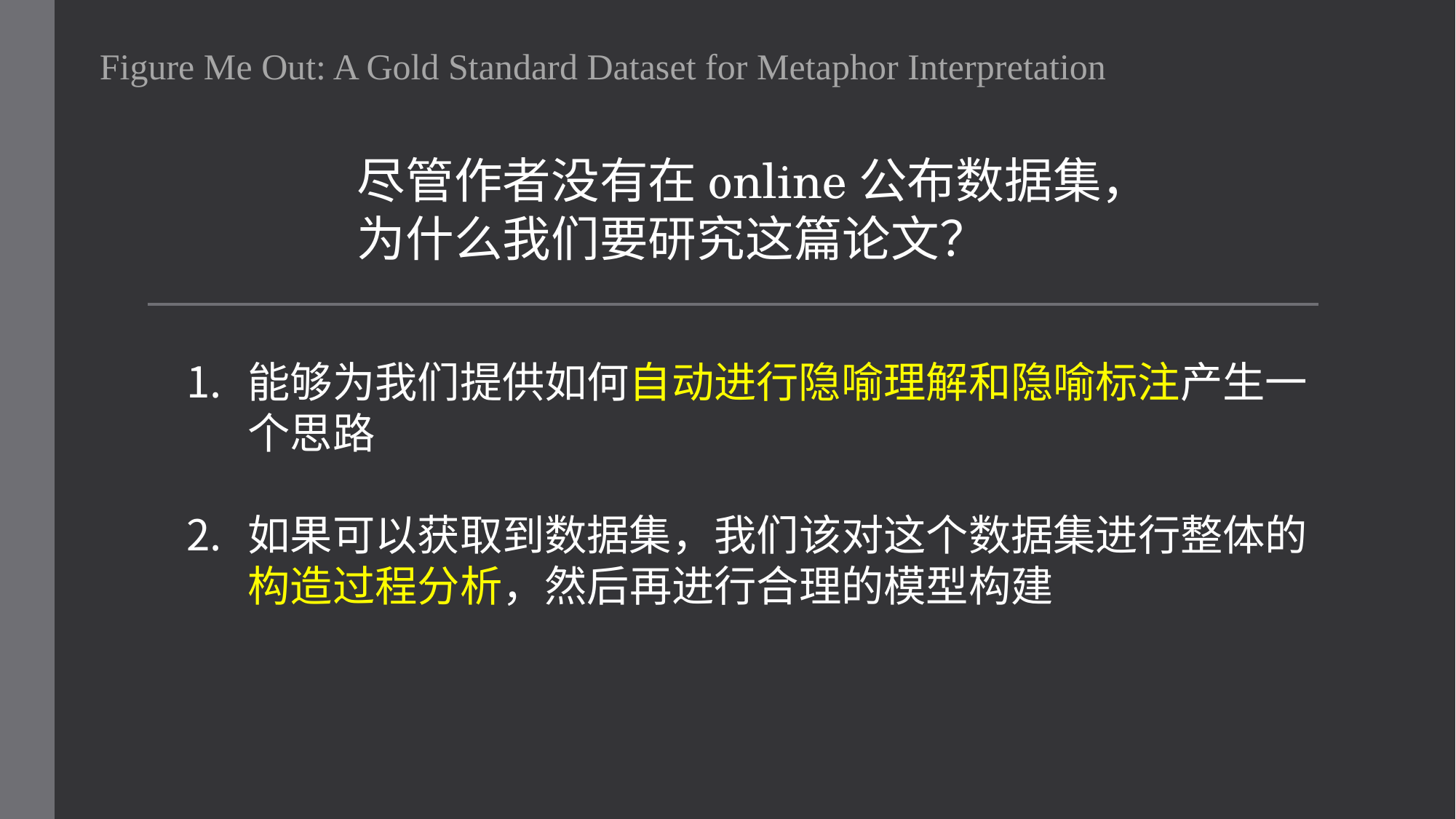

Figure Me Out: A Gold Standard Dataset for Metaphor Interpretation
尽管作者没有在online公布数据集，
为什么我们要研究这篇论文？
能够为我们提供如何自动进行隐喻理解和隐喻标注产生一个思路

如果可以获取到数据集，我们该对这个数据集进行整体的构造过程分析，然后再进行合理的模型构建